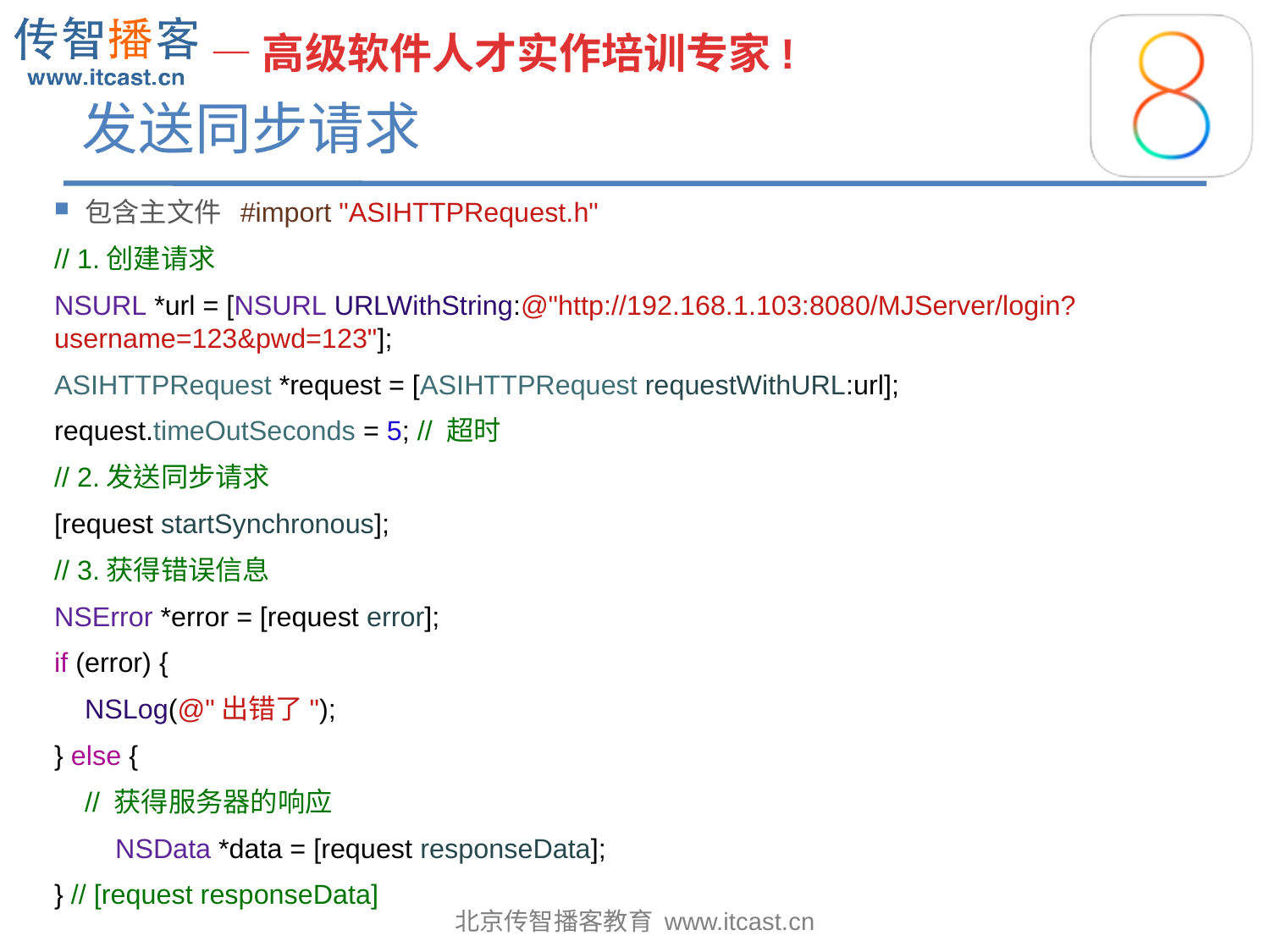

# 发送同步请求
包含主文件  #import "ASIHTTPRequest.h"
// 1.创建请求
NSURL *url = [NSURL URLWithString:@"http://192.168.1.103:8080/MJServer/login?username=123&pwd=123"];
ASIHTTPRequest *request = [ASIHTTPRequest requestWithURL:url];
request.timeOutSeconds = 5; // 超时
// 2.发送同步请求
[request startSynchronous];
// 3.获得错误信息
NSError *error = [request error];
if (error) {
    NSLog(@"出错了");
} else {
    // 获得服务器的响应
        NSData *data = [request responseData];
} // [request responseData]